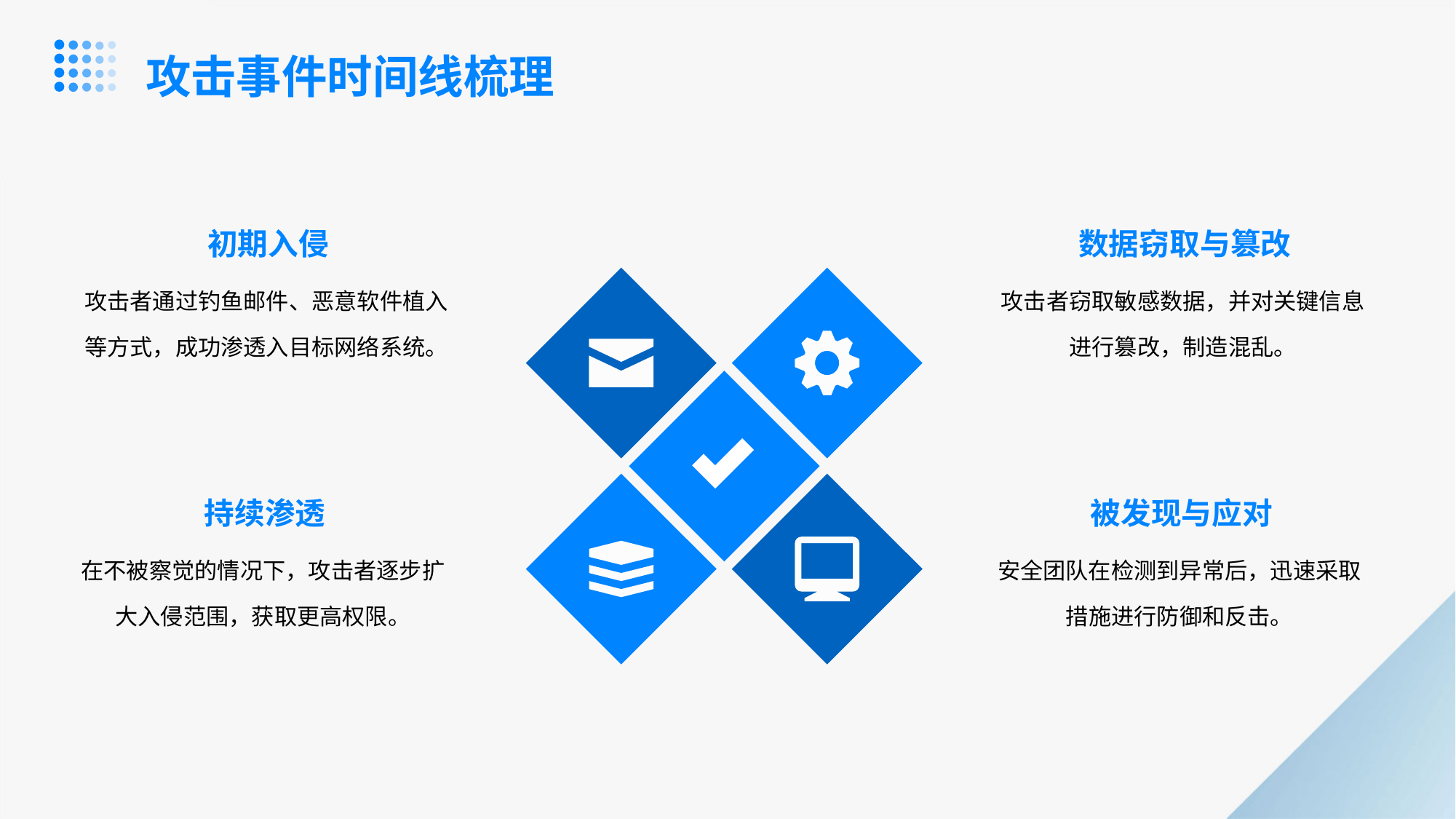

攻击事件时间线梳理

初期入侵
数据窃取与篡改
攻击者通过钓鱼邮件、恶意软件植入等方式，成功渗透入目标网络系统。
攻击者窃取敏感数据，并对关键信息进行篡改，制造混乱。

持续渗透

被发现与应对
在不被察觉的情况下，攻击者逐步扩大入侵范围，获取更高权限。
安全团队在检测到异常后，迅速采取措施进行防御和反击。